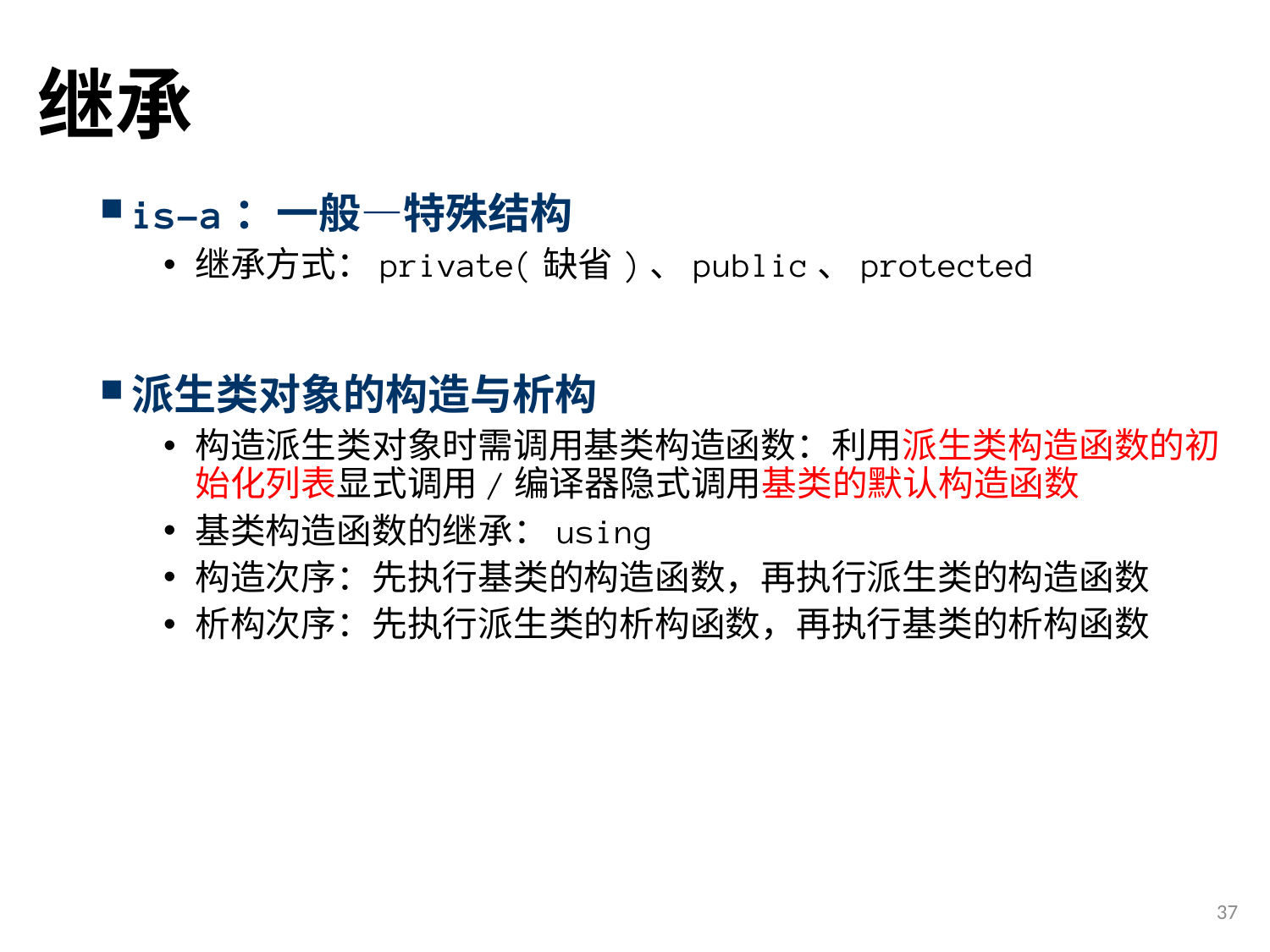

# 继承
is-a：一般—特殊结构
继承方式：private(缺省)、public、protected

派生类对象的构造与析构
构造派生类对象时需调用基类构造函数：利用派生类构造函数的初始化列表显式调用/编译器隐式调用基类的默认构造函数
基类构造函数的继承：using
构造次序：先执行基类的构造函数，再执行派生类的构造函数
析构次序：先执行派生类的析构函数，再执行基类的析构函数

37